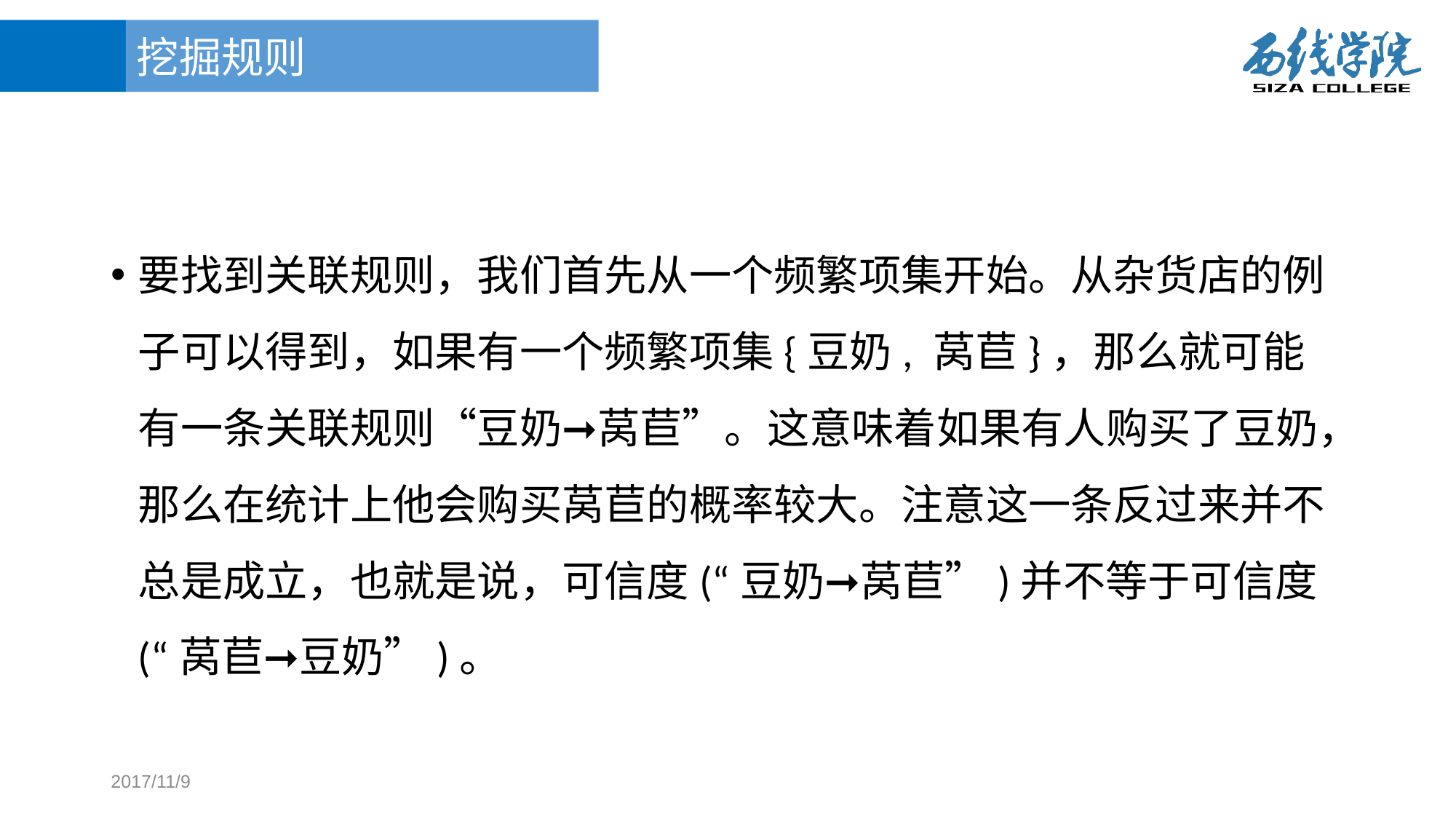

# 挖掘规则
要找到关联规则，我们首先从一个频繁项集开始。从杂货店的例子可以得到，如果有一个频繁项集{豆奶, 莴苣}，那么就可能有一条关联规则“豆奶➞莴苣”。这意味着如果有人购买了豆奶，那么在统计上他会购买莴苣的概率较大。注意这一条反过来并不总是成立，也就是说，可信度(“豆奶➞莴苣”)并不等于可信度(“莴苣➞豆奶”)。
2017/11/9